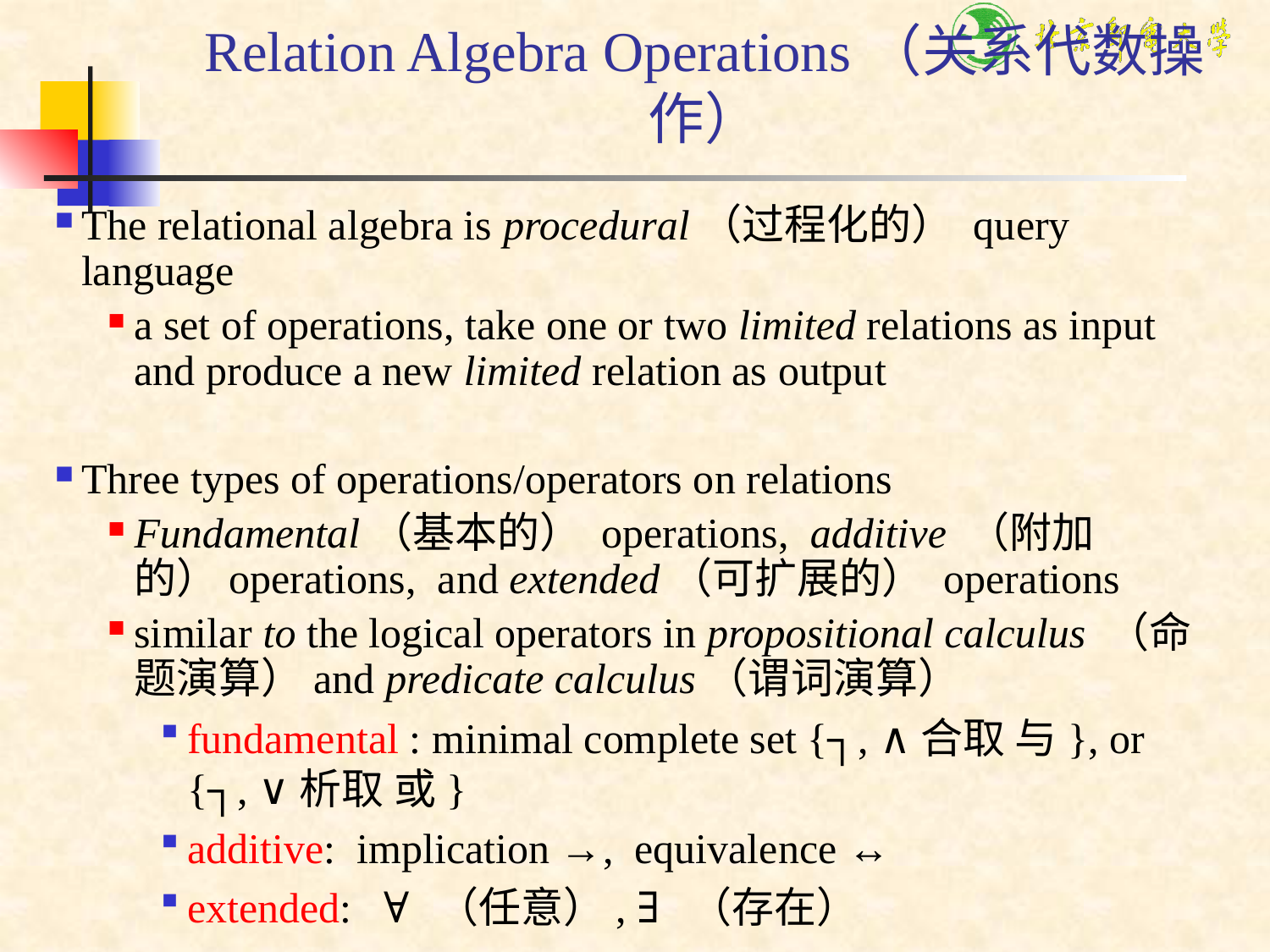

Relation Algebra Operations（关系代数操作）
The relational algebra is procedural（过程化的） query language
a set of operations, take one or two limited relations as input and produce a new limited relation as output

Three types of operations/operators on relations
Fundamental（基本的） operations,  additive （附加的）operations,  and extended（可扩展的） operations
similar to the logical operators in propositional calculus （命题演算）and predicate calculus（谓词演算）
fundamental : minimal complete set {┐, ∧合取 与}, or {┐, ∨析取 或}
additive:  implication →,  equivalence ↔
extended:   ∀（任意）, ∃（存在）
28